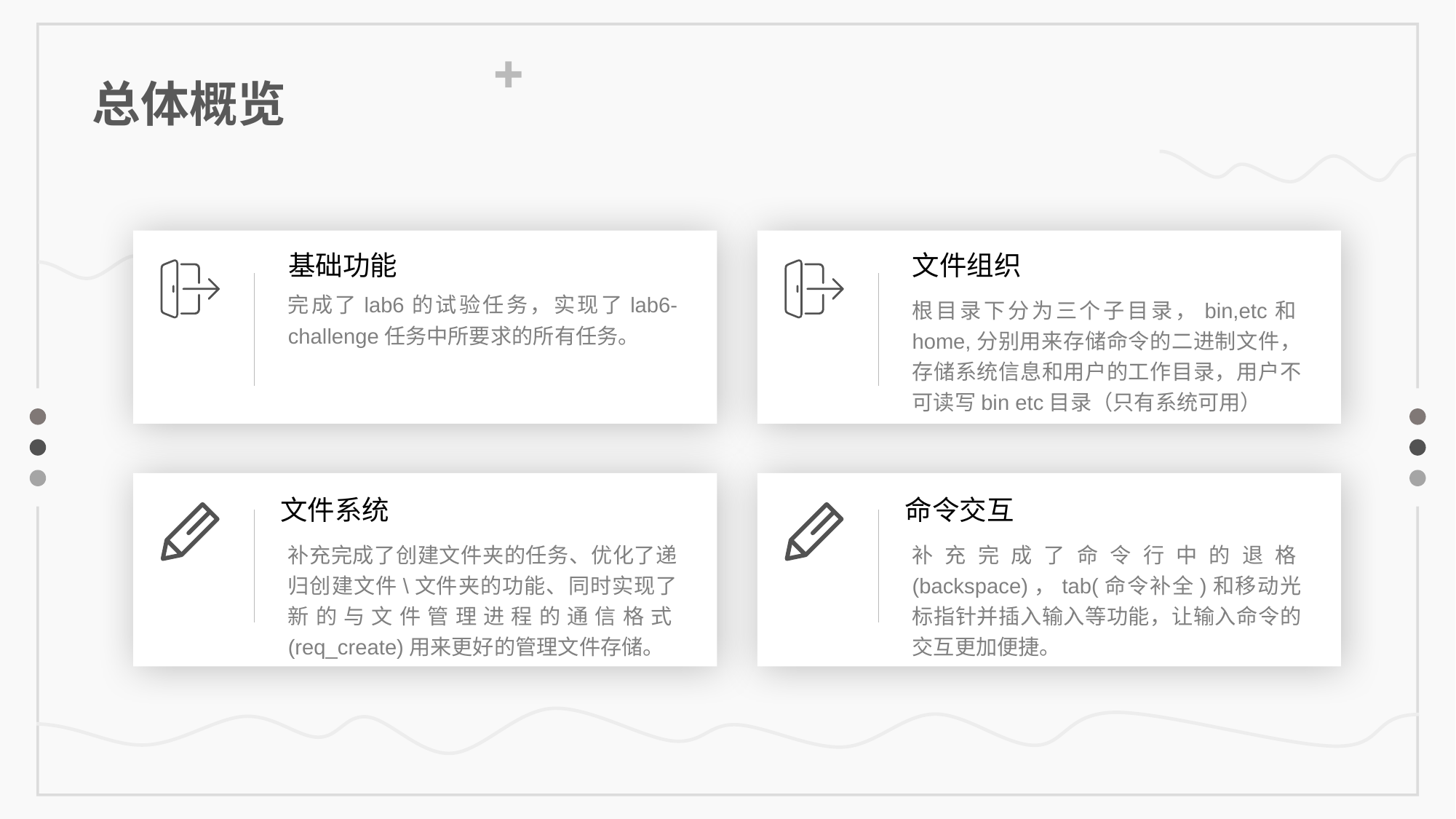

总体概览

完成了lab6的试验任务，实现了lab6-challenge任务中所要求的所有任务。

根目录下分为三个子目录，bin,etc和home,分别用来存储命令的二进制文件，存储系统信息和用户的工作目录，用户不可读写bin etc目录（只有系统可用）

基础功能
文件组织

补充完成了创建文件夹的任务、优化了递归创建文件\文件夹的功能、同时实现了新的与文件管理进程的通信格式(req_create)用来更好的管理文件存储。

补充完成了命令行中的退格(backspace)，tab(命令补全)和移动光标指针并插入输入等功能，让输入命令的交互更加便捷。
文件系统
命令交互